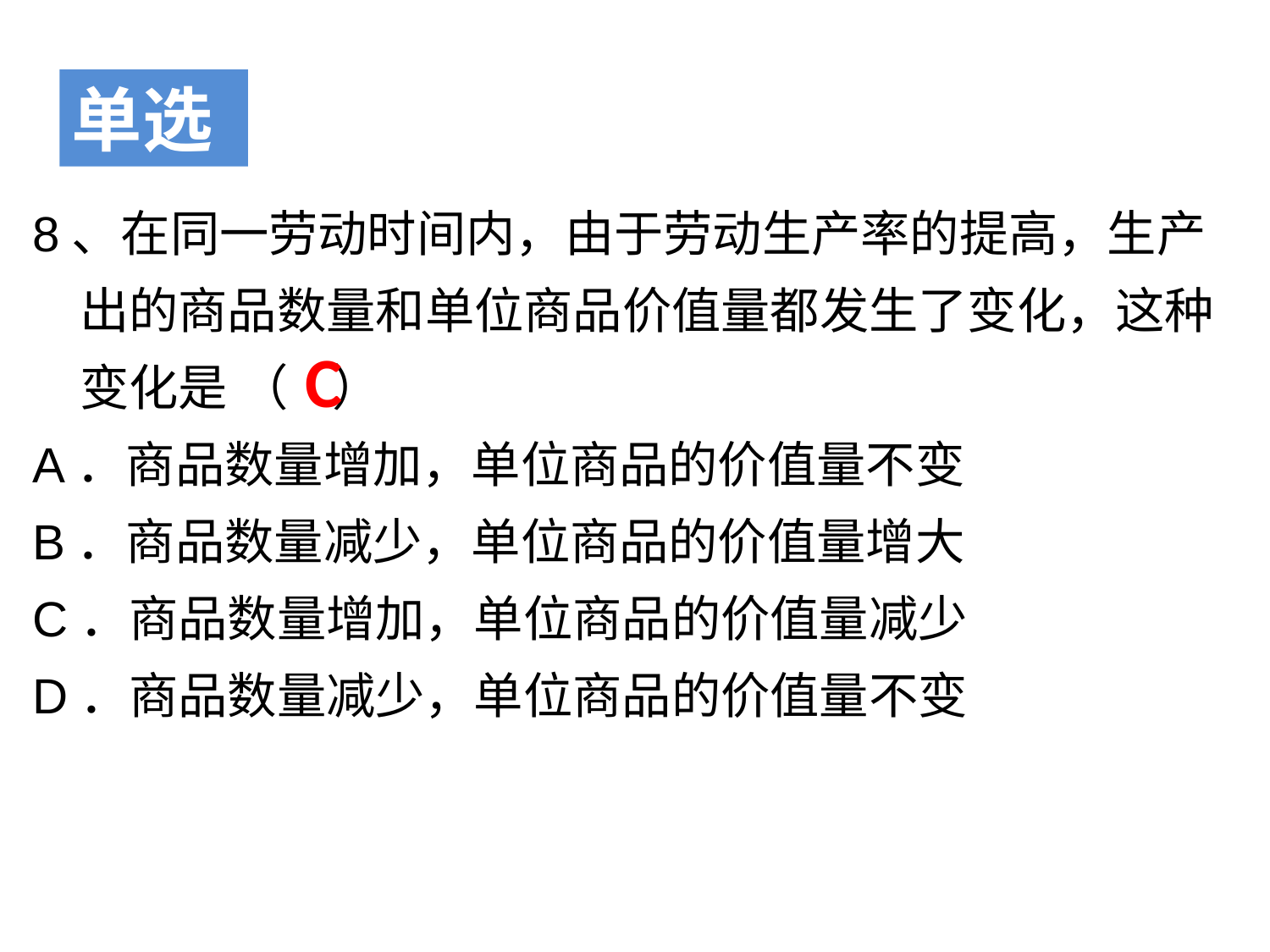

单选
8、在同一劳动时间内，由于劳动生产率的提高，生产出的商品数量和单位商品价值量都发生了变化，这种变化是 （    ）
A．商品数量增加，单位商品的价值量不变
B．商品数量减少，单位商品的价值量增大
C．商品数量增加，单位商品的价值量减少
D．商品数量减少，单位商品的价值量不变

C